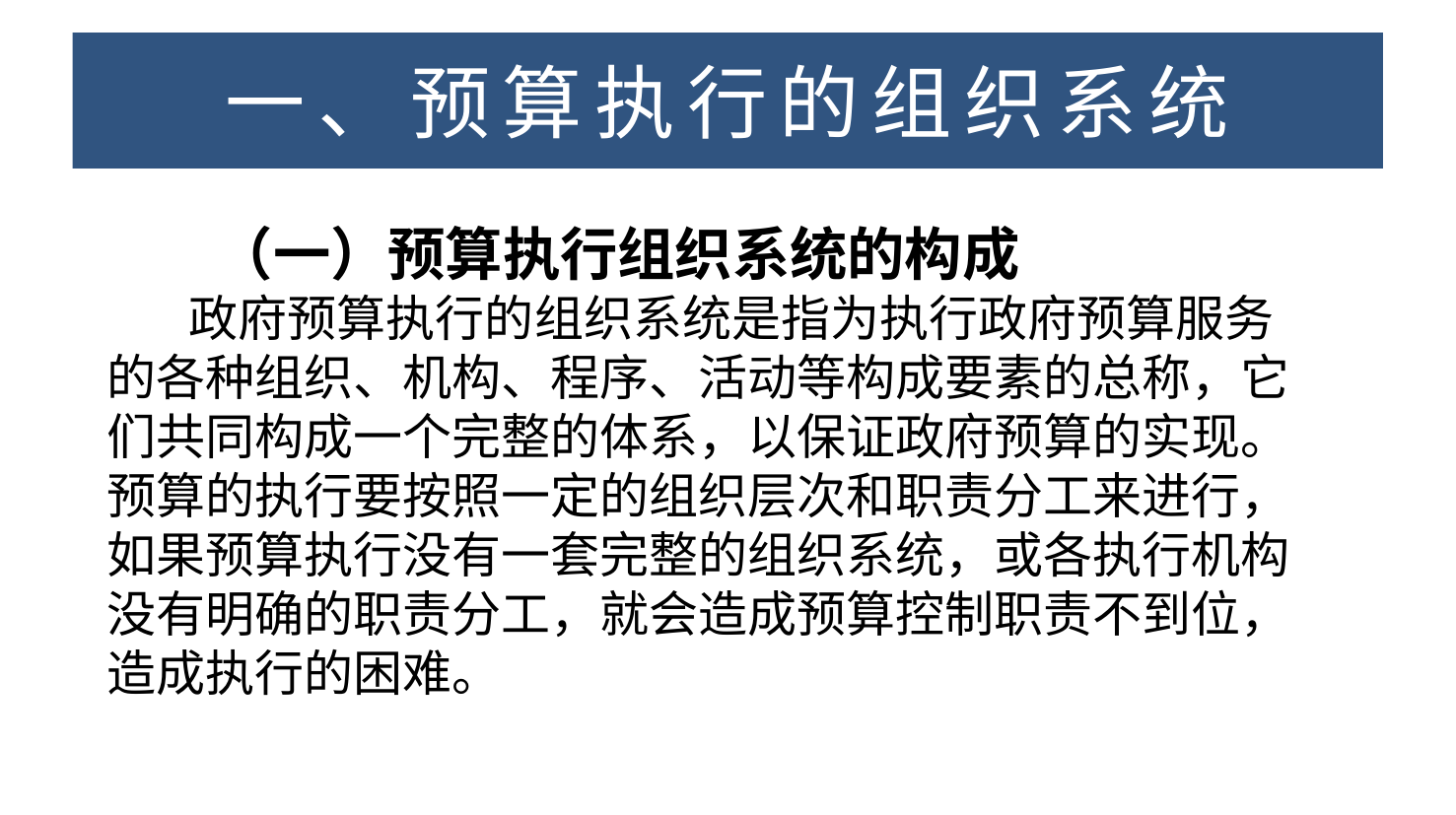

一、预算执行的组织系统
# 一、预算执行的组织系统
 （一）预算执行组织系统的构成
政府预算执行的组织系统是指为执行政府预算服务的各种组织、机构、程序、活动等构成要素的总称，它们共同构成一个完整的体系，以保证政府预算的实现。预算的执行要按照一定的组织层次和职责分工来进行，如果预算执行没有一套完整的组织系统，或各执行机构没有明确的职责分工，就会造成预算控制职责不到位，造成执行的困难。